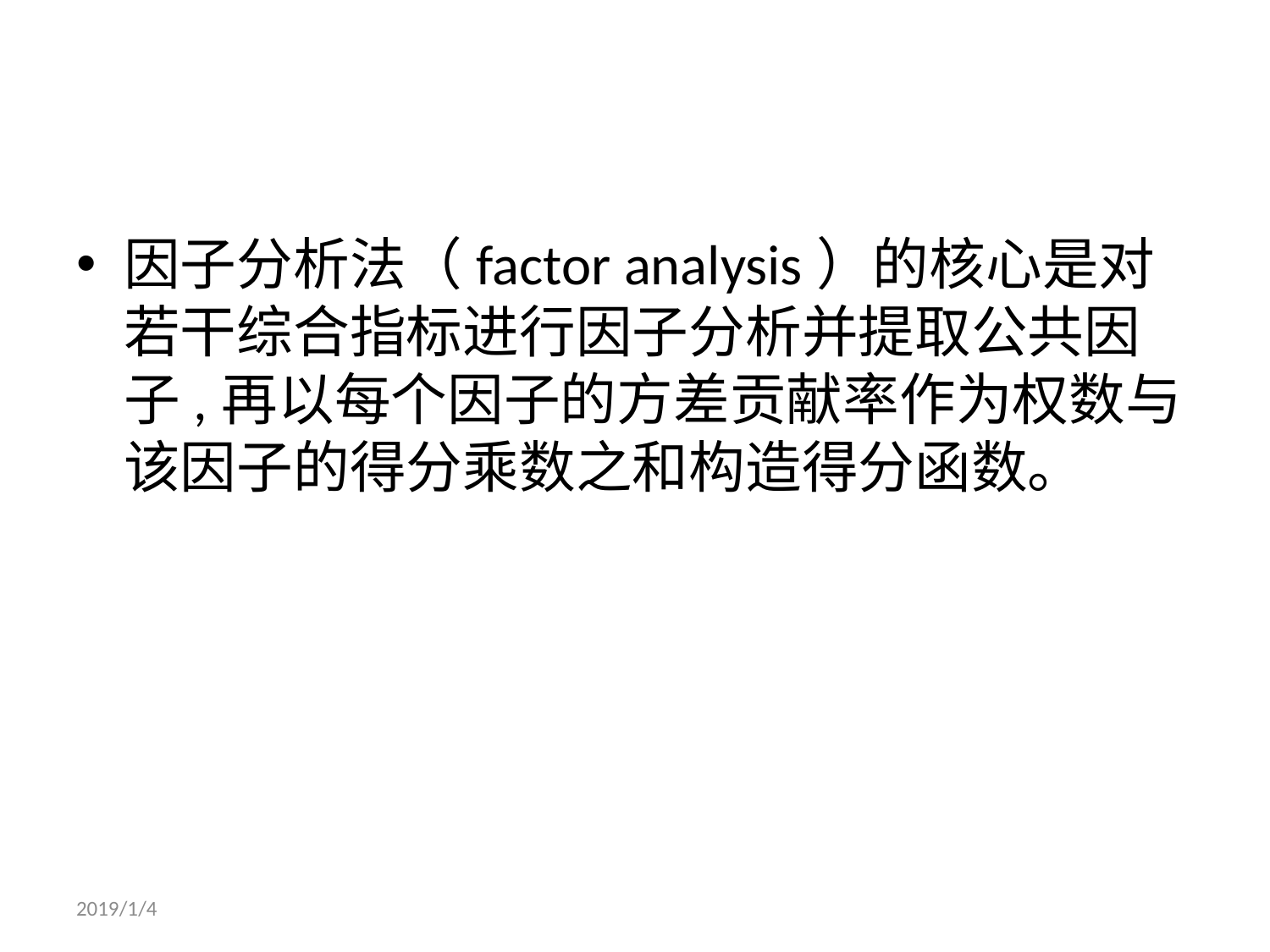

#
因子分析法（factor analysis）的核心是对若干综合指标进行因子分析并提取公共因子,再以每个因子的方差贡献率作为权数与该因子的得分乘数之和构造得分函数。
2019/1/4